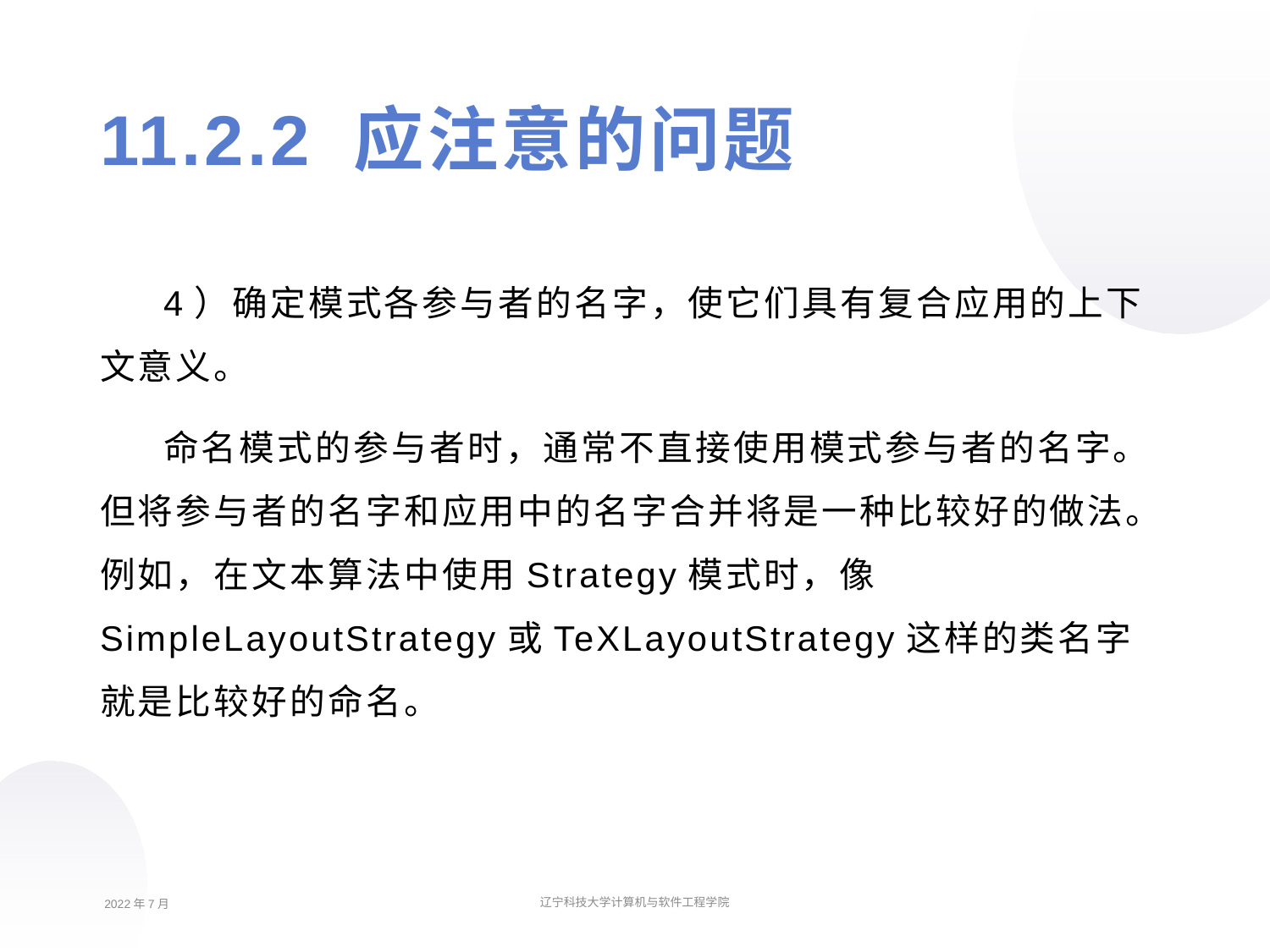

11.2.2 应注意的问题
4）确定模式各参与者的名字，使它们具有复合应用的上下文意义。
命名模式的参与者时，通常不直接使用模式参与者的名字。但将参与者的名字和应用中的名字合并将是一种比较好的做法。例如，在文本算法中使用Strategy模式时，像SimpleLayoutStrategy或TeXLayoutStrategy这样的类名字就是比较好的命名。

2022年7月
辽宁科技大学计算机与软件工程学院
33